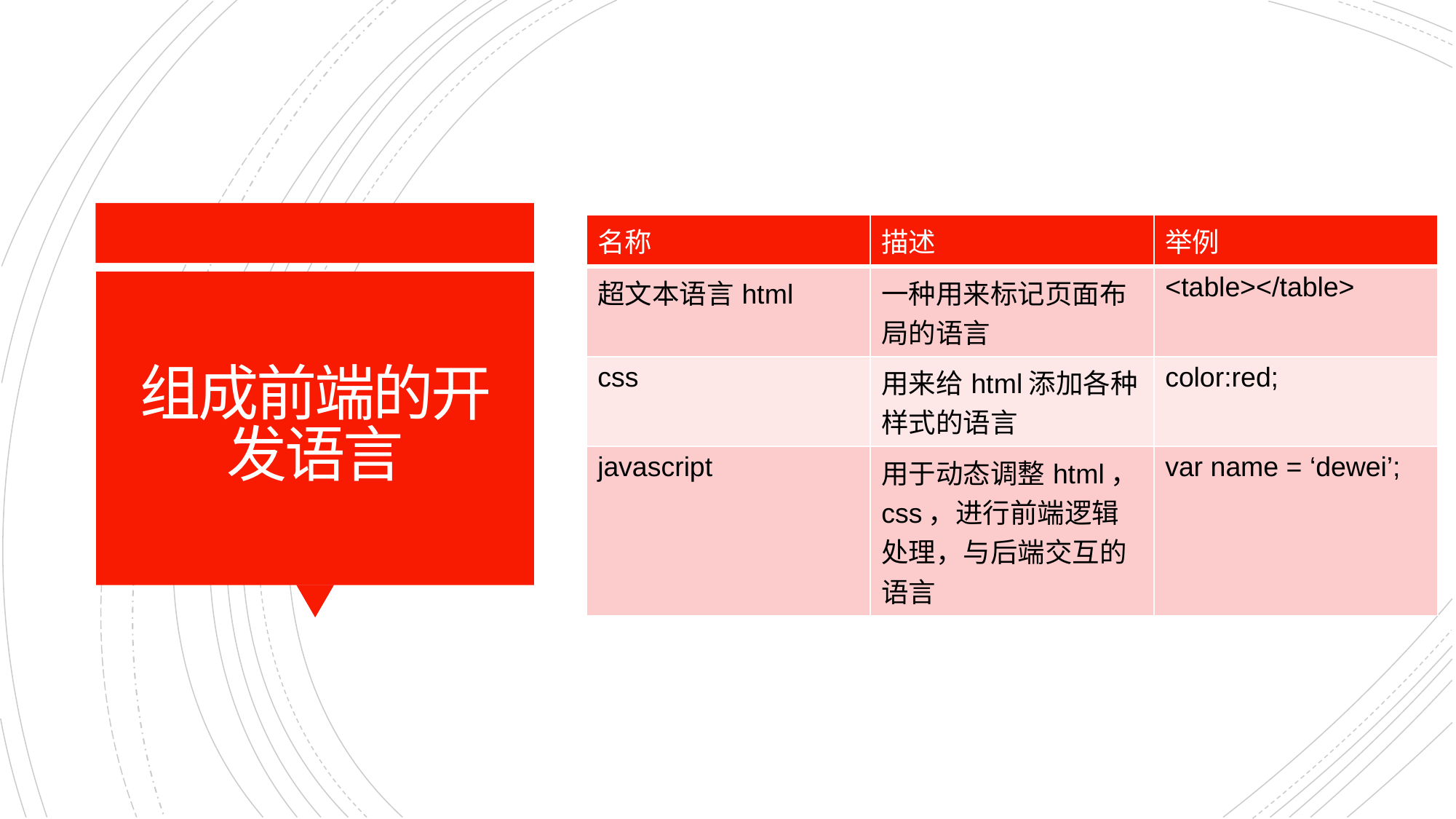

| 名称 | 描述 | 举例 |
| --- | --- | --- |
| 超文本语言html | 一种用来标记页面布局的语言 | <table></table> |
| css | 用来给html添加各种样式的语言 | color:red; |
| javascript | 用于动态调整html，css，进行前端逻辑处理，与后端交互的语言 | var name = ‘dewei’; |
# 组成前端的开发语言